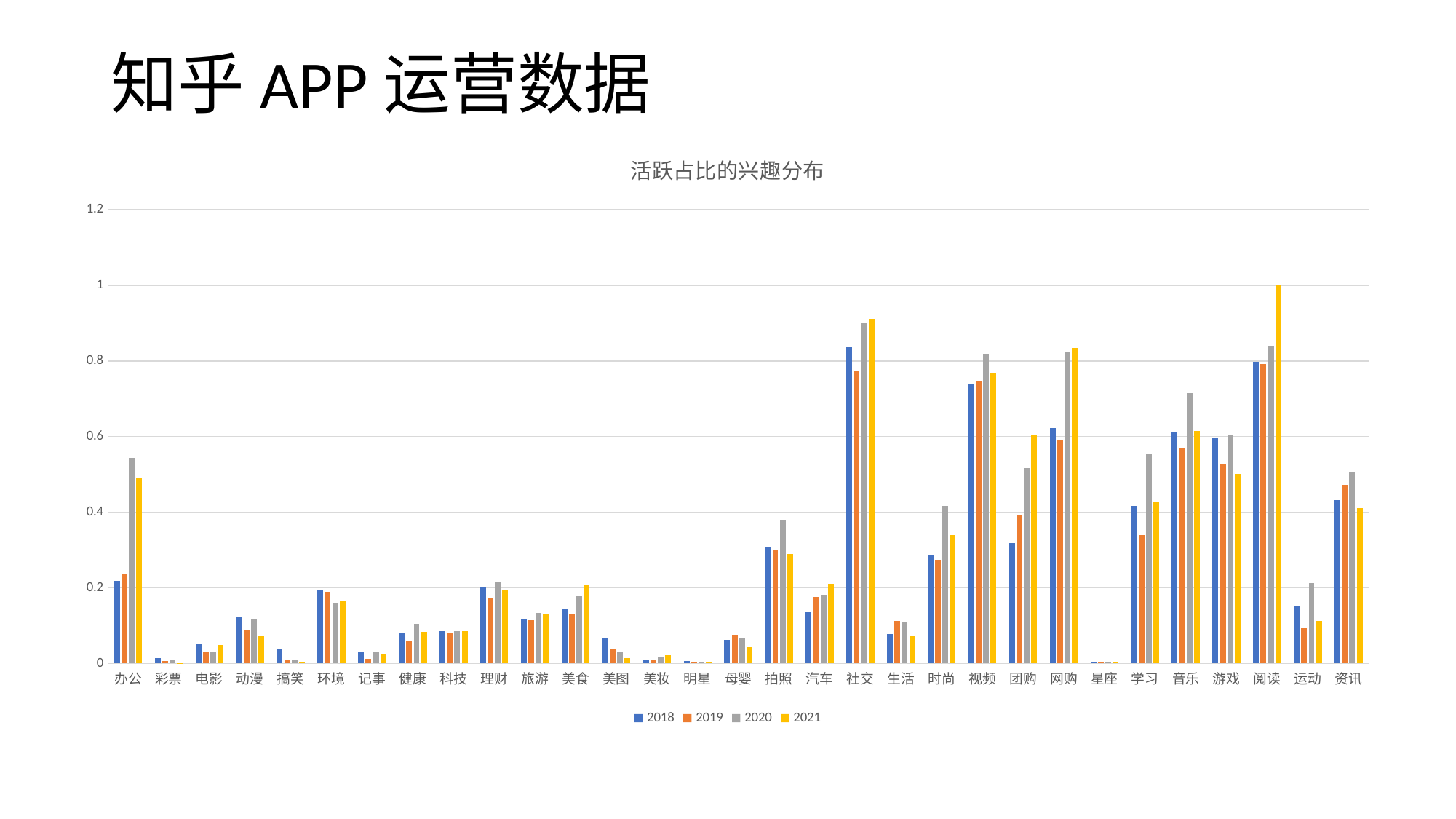

# 知乎APP运营数据

### Chart: 活跃占比的兴趣分布

| Category |  |  |  |  |
|---|---|---|---|---|
| 办公 | 0.218 | 0.238299999999999 | 0.544 | 0.4909 |
| 彩票 | 0.0136 | 0.0072 | 0.0076 | 0.0014 |
| 电影 | 0.0530999999999999 | 0.0302 | 0.0316 | 0.0487999999999999 |
| 动漫 | 0.1238 | 0.0875 | 0.1172 | 0.0733 |
| 搞笑 | 0.0387 | 0.0108 | 0.0084 | 0.0039 |
| 环境 | 0.1924 | 0.1883 | 0.1611 | 0.1669 |
| 记事 | 0.0289999999999999 | 0.0116999999999999 | 0.0294 | 0.0243 |
| 健康 | 0.079 | 0.0595 | 0.1039 | 0.0834 |
| 科技 | 0.0853999999999999 | 0.0797 | 0.0855 | 0.0848 |
| 理财 | 0.2037 | 0.171299999999999 | 0.2135 | 0.196 |
| 旅游 | 0.1174 | 0.1165 | 0.1325 | 0.13 |
| 美食 | 0.1439 | 0.1317 | 0.177399999999999 | 0.208099999999999 |
| 美图 | 0.0652 | 0.0378 | 0.0293 | 0.0131 |
| 美妆 | 0.0098 | 0.0093 | 0.018 | 0.021 |
| 明星 | 0.00709999999999999 | 0.0029 | 0.0032 | 0.0023 |
| 母婴 | 0.0630999999999999 | 0.0761 | 0.0683 | 0.0433 |
| 拍照 | 0.307 | 0.3013 | 0.3799 | 0.2903 |
| 汽车 | 0.1353 | 0.1759 | 0.1807 | 0.2096 |
| 社交 | 0.8355 | 0.7754 | 0.8994 | 0.9118 |
| 生活 | 0.0771999999999999 | 0.1128 | 0.1083 | 0.0737 |
| 时尚 | 0.2862 | 0.2737 | 0.4158 | 0.3386 |
| 视频 | 0.7404 | 0.7484 | 0.8189 | 0.7686 |
| 团购 | 0.3186 | 0.391499999999999 | 0.5164 | 0.6034 |
| 网购 | 0.6229 | 0.5893 | 0.8240999999999989 | 0.835 |
| 星座 | 0.0028 | 0.0022 | 0.0043 | 0.00469999999999999 |
| 学习 | 0.417299999999999 | 0.3398 | 0.5526 | 0.4275 |
| 音乐 | 0.6134 | 0.5702 | 0.7156 | 0.614 |
| 游戏 | 0.598299999999999 | 0.526 | 0.6036 | 0.5005 |
| 阅读 | 0.7984 | 0.7917 | 0.8408 | 1.0 |
| 运动 | 0.1506 | 0.0926 | 0.2123 | 0.1121 |
| 资讯 | 0.432299999999999 | 0.4718 | 0.5064 | 0.4099 |